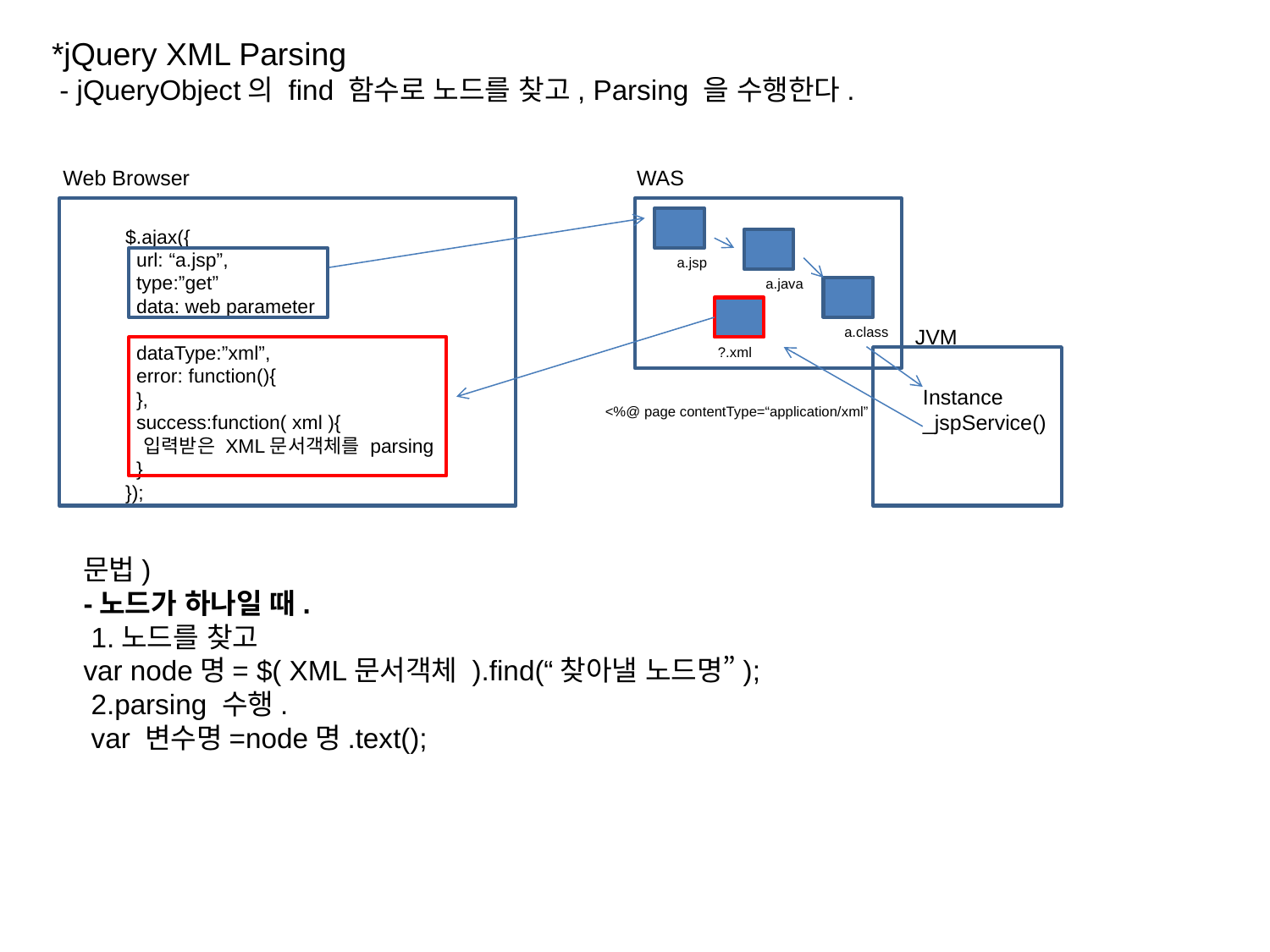

*jQuery XML Parsing
 - jQueryObject의 find 함수로 노드를 찾고, Parsing 을 수행한다.
Web Browser
WAS

$.ajax({
  url: “a.jsp”,
  type:”get”
  data: web parameter

  dataType:”xml”,
  error: function(){
  },
  success:function( xml ){
   입력받은 XML문서객체를 parsing
  }
});

a.jsp
a.java

a.class
JVM

?.xml

Instance
_jspService()
<%@ page contentType=“application/xml”
문법)
-노드가 하나일 때.
 1.노드를 찾고
var node명= $( XML문서객체 ).find(“찾아낼 노드명”);
 2.parsing 수행.
 var 변수명=node명.text();